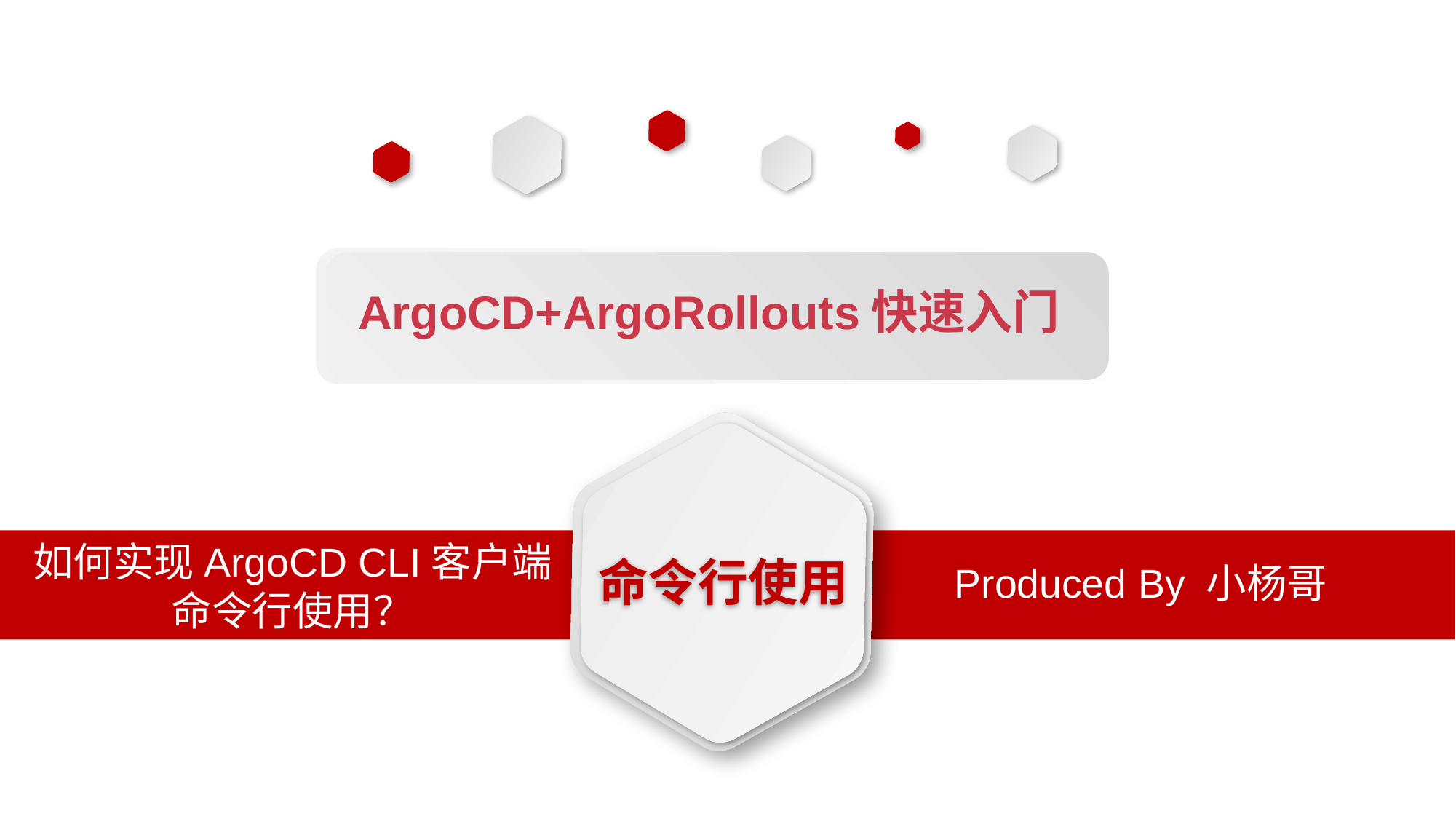

ArgoCD+ArgoRollouts快速入门

如何实现ArgoCD CLI客户端命令行使用？
命令行使用
Produced By 小杨哥